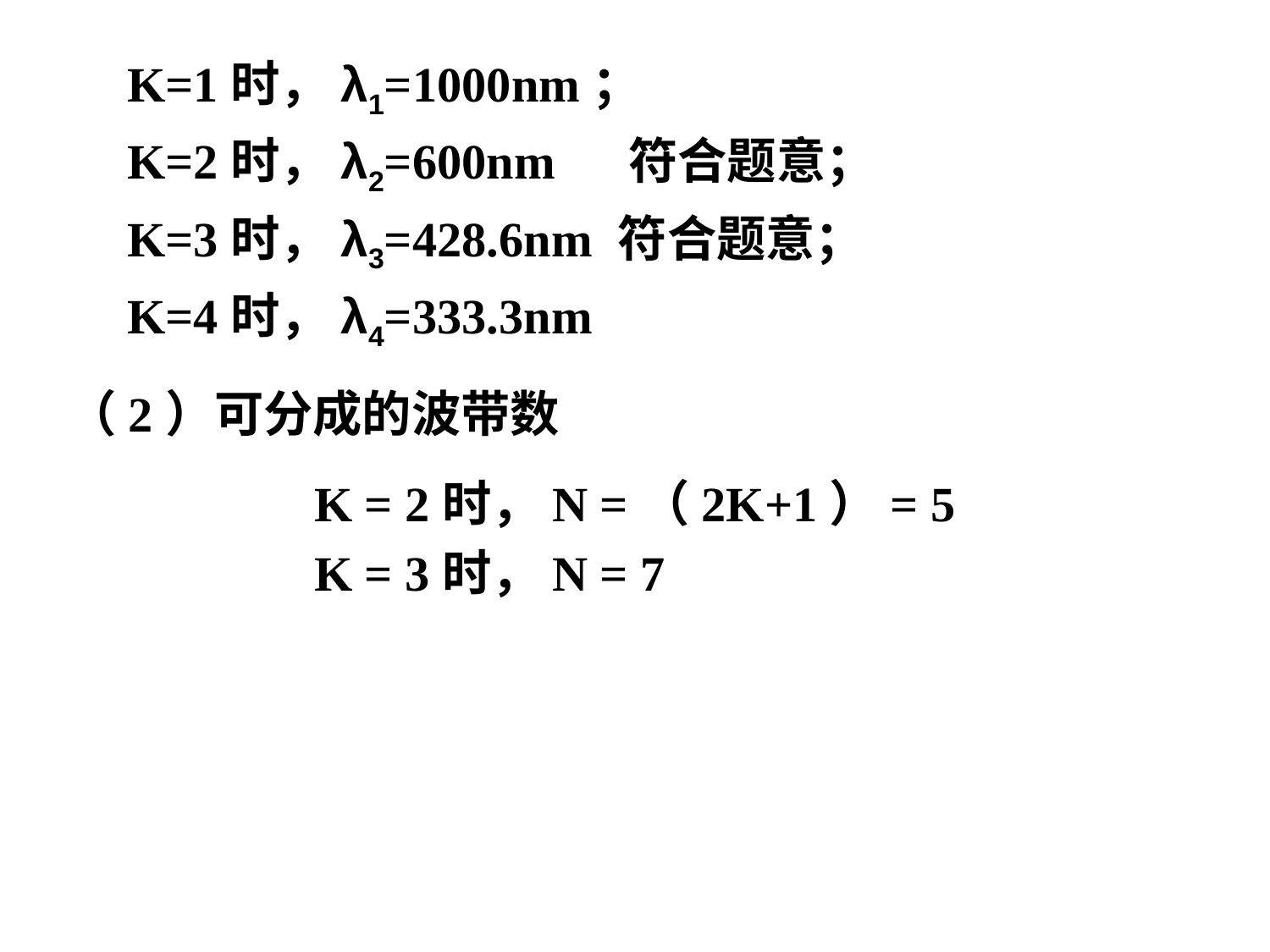

K=1时，λ1=1000nm；
K=2时，λ2=600nm     符合题意；
K=3时，λ3=428.6nm 符合题意；
K=4时，λ4=333.3nm
（2）可分成的波带数
K = 2时，N =（2K+1）= 5
K = 3时，N = 7